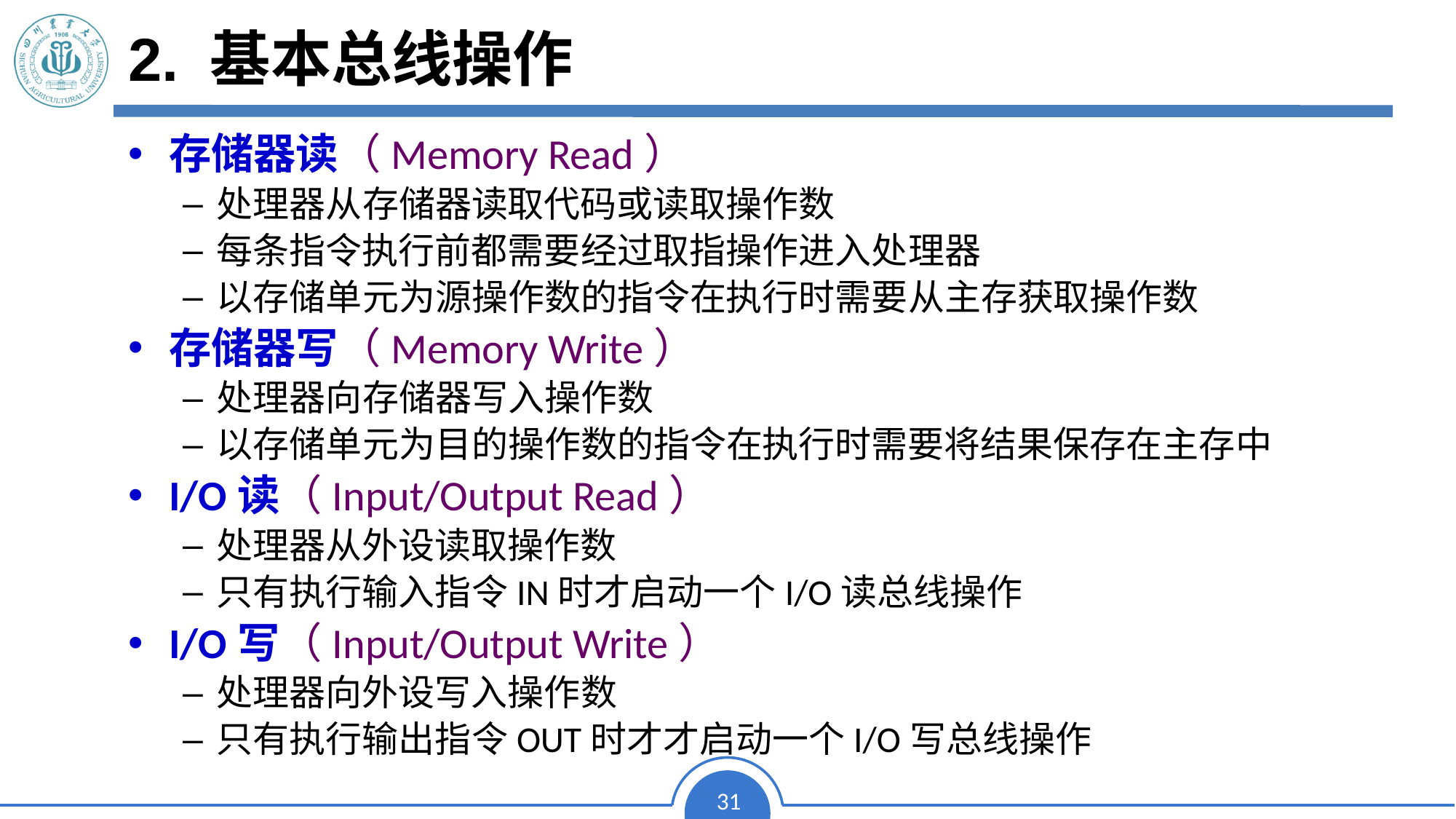

# 2. 基本总线操作
2. 基本总线操作
存储器读（Memory Read）
处理器从存储器读取代码或读取操作数
每条指令执行前都需要经过取指操作进入处理器
以存储单元为源操作数的指令在执行时需要从主存获取操作数
存储器写（Memory Write）
处理器向存储器写入操作数
以存储单元为目的操作数的指令在执行时需要将结果保存在主存中
I/O读（Input/Output Read）
处理器从外设读取操作数
只有执行输入指令IN时才启动一个I/O读总线操作
I/O写（Input/Output Write）
处理器向外设写入操作数
只有执行输出指令OUT时才才启动一个I/O写总线操作